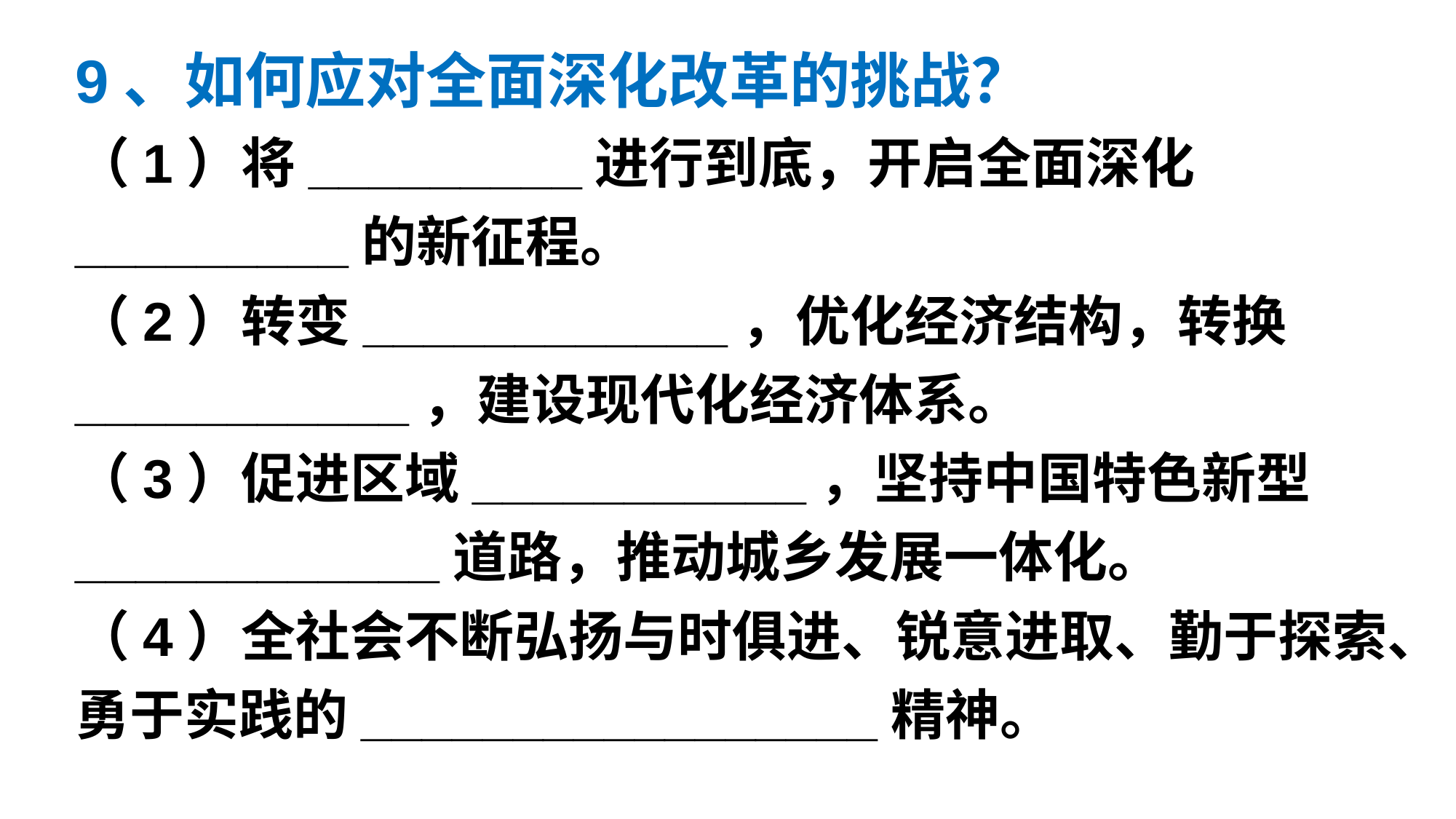

9、如何应对全面深化改革的挑战？
（1）将_________进行到底，开启全面深化_________的新征程。
（2）转变____________，优化经济结构，转换___________，建设现代化经济体系。
（3）促进区域___________，坚持中国特色新型____________道路，推动城乡发展一体化。
（4）全社会不断弘扬与时俱进、锐意进取、勤于探索、勇于实践的_________________精神。